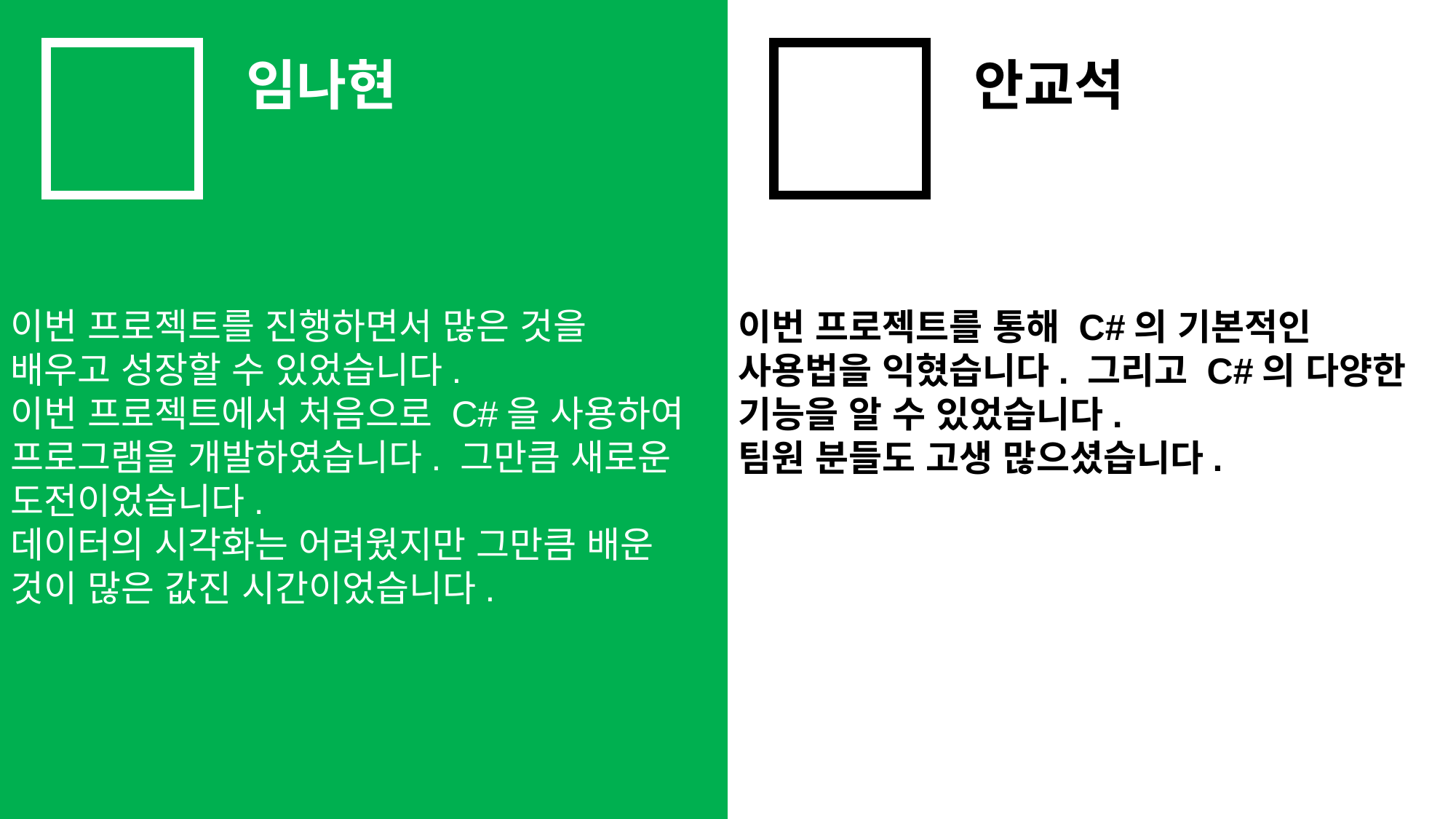

임나현
안교석
이번 프로젝트를 진행하면서 많은 것을
배우고 성장할 수 있었습니다.
이번 프로젝트에서 처음으로 C#을 사용하여 프로그램을 개발하였습니다. 그만큼 새로운
도전이었습니다.
데이터의 시각화는 어려웠지만 그만큼 배운 것이 많은 값진 시간이었습니다.
이번 프로젝트를 통해 C#의 기본적인
사용법을 익혔습니다. 그리고 C#의 다양한 기능을 알 수 있었습니다.
팀원 분들도 고생 많으셨습니다.